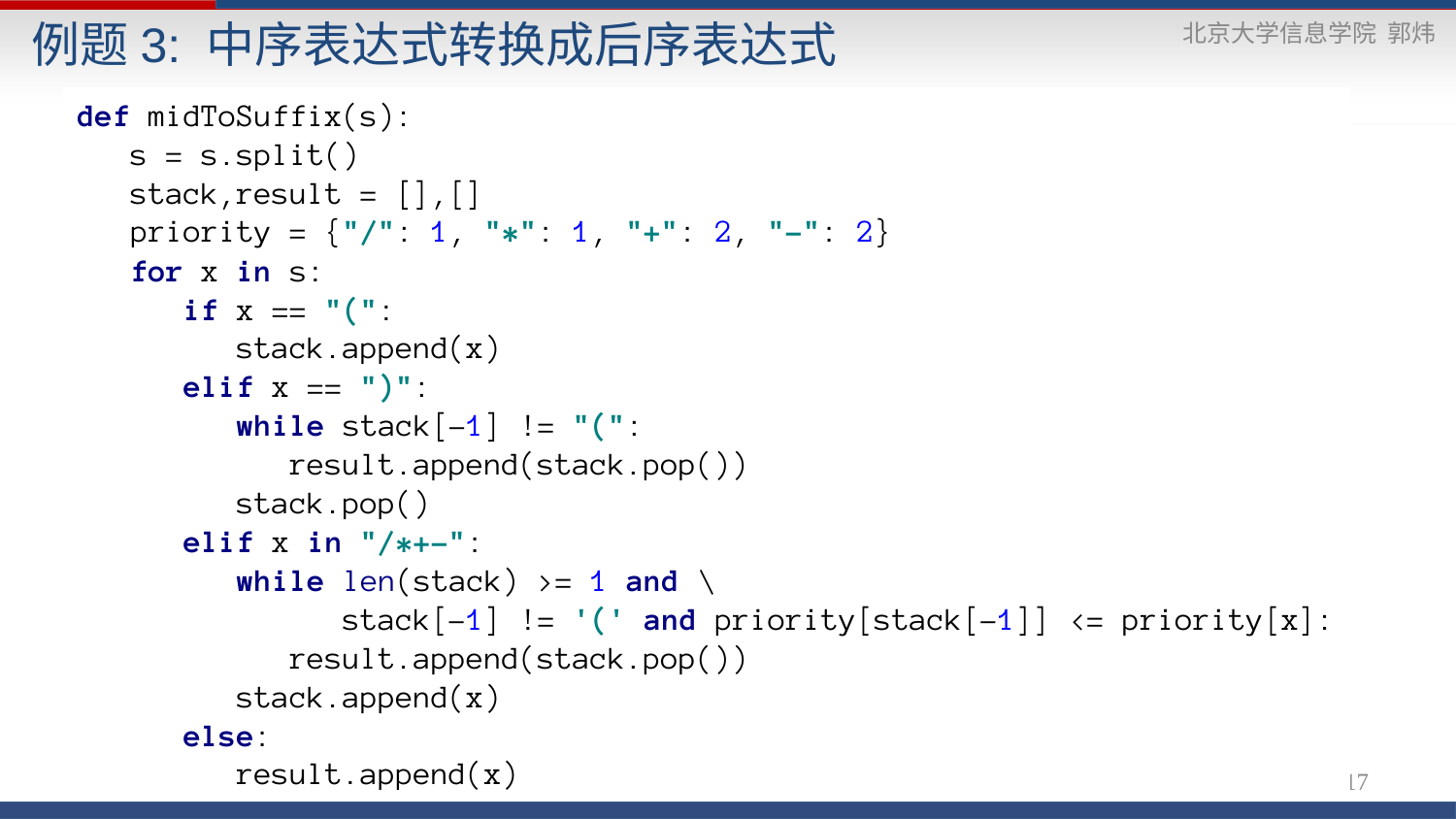

例题3: 中序表达式转换成后序表达式
def midToSuffix(s):
   s = s.split()
   stack,result = [],[]
   priority = {"/": 1, "*": 1, "+": 2, "-": 2}
   for x in s:
      if x == "(":
         stack.append(x)
      elif x == ")":
         while stack[-1] != "(":
            result.append(stack.pop())
         stack.pop()
      elif x in "/*+-":
         while len(stack) >= 1 and \
               stack[-1] != '(' and priority[stack[-1]] <= priority[x]:
            result.append(stack.pop())
         stack.append(x)
      else:
         result.append(x)
17